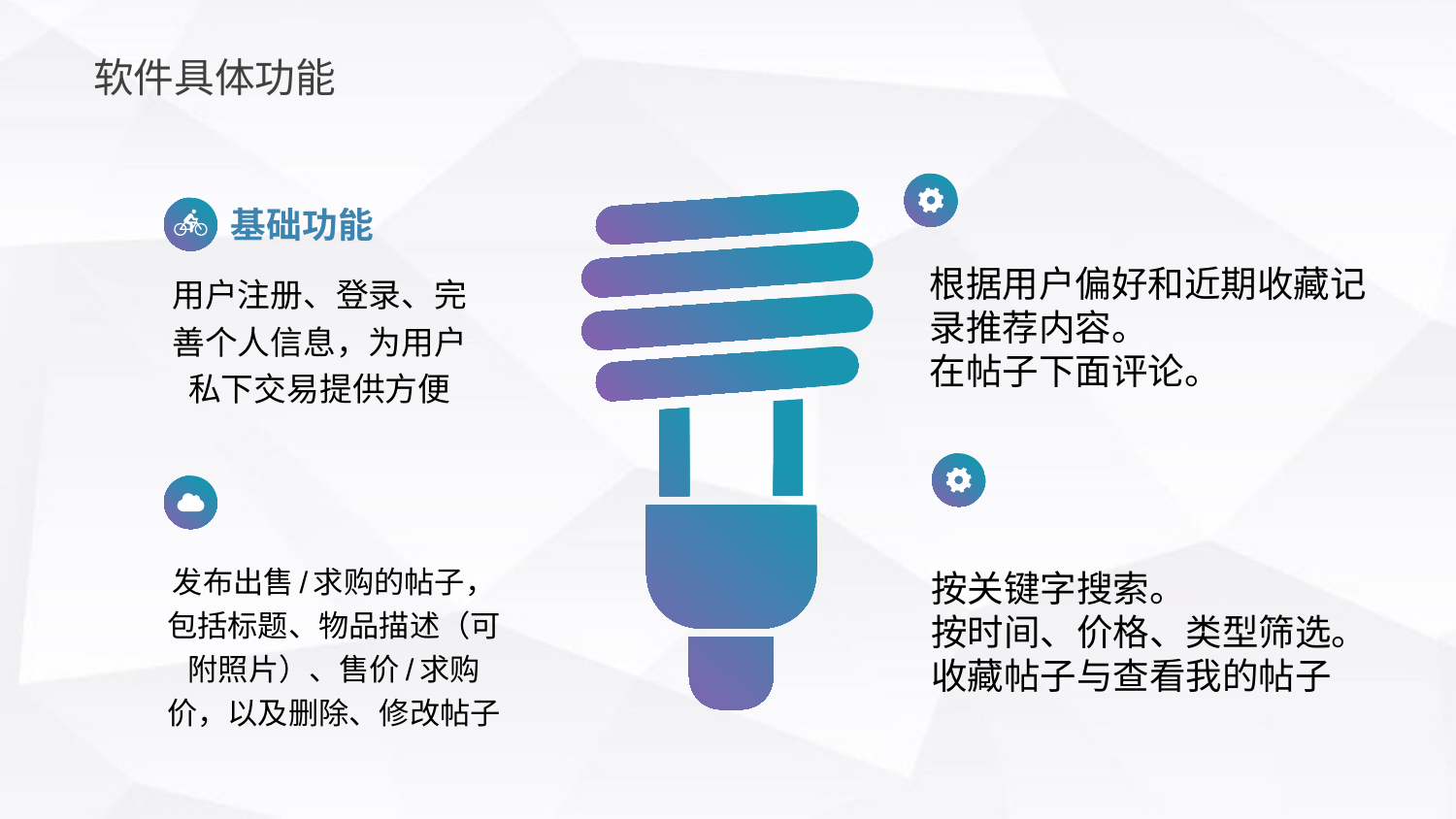

软件具体功能

基础功能
根据用户偏好和近期收藏记录推荐内容。
在帖子下面评论。

用户注册、登录、完善个人信息，为用户私下交易提供方便

按关键字搜索。
按时间、价格、类型筛选。
收藏帖子与查看我的帖子
发布出售/求购的帖子，包括标题、物品描述（可附照片）、售价/求购价，以及删除、修改帖子